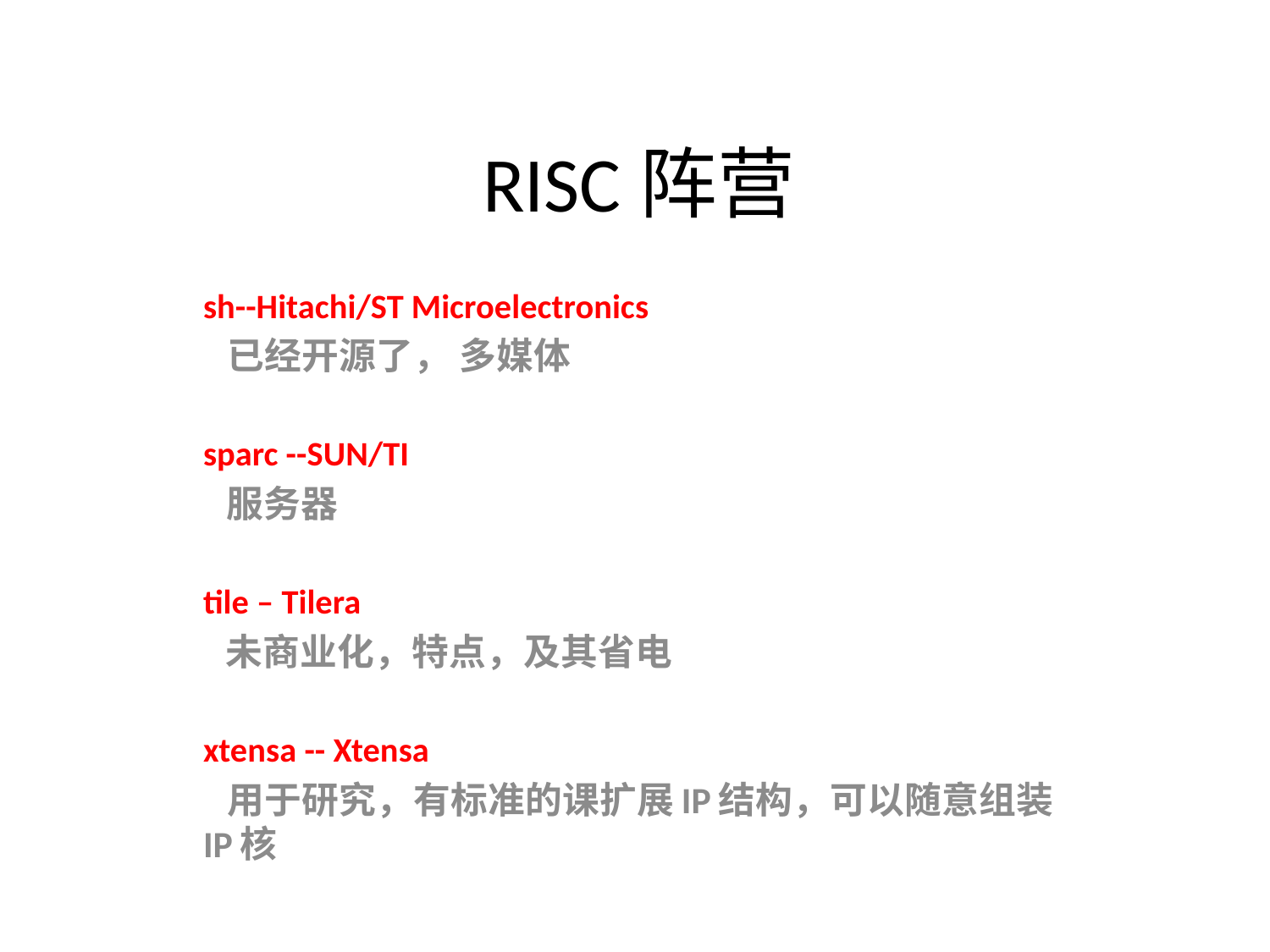

# RISC阵营
sh--Hitachi/ST Microelectronics
  已经开源了， 多媒体

sparc --SUN/TI
  服务器

tile – Tilera
  未商业化，特点，及其省电

xtensa -- Xtensa
  用于研究，有标准的课扩展IP结构，可以随意组装IP核